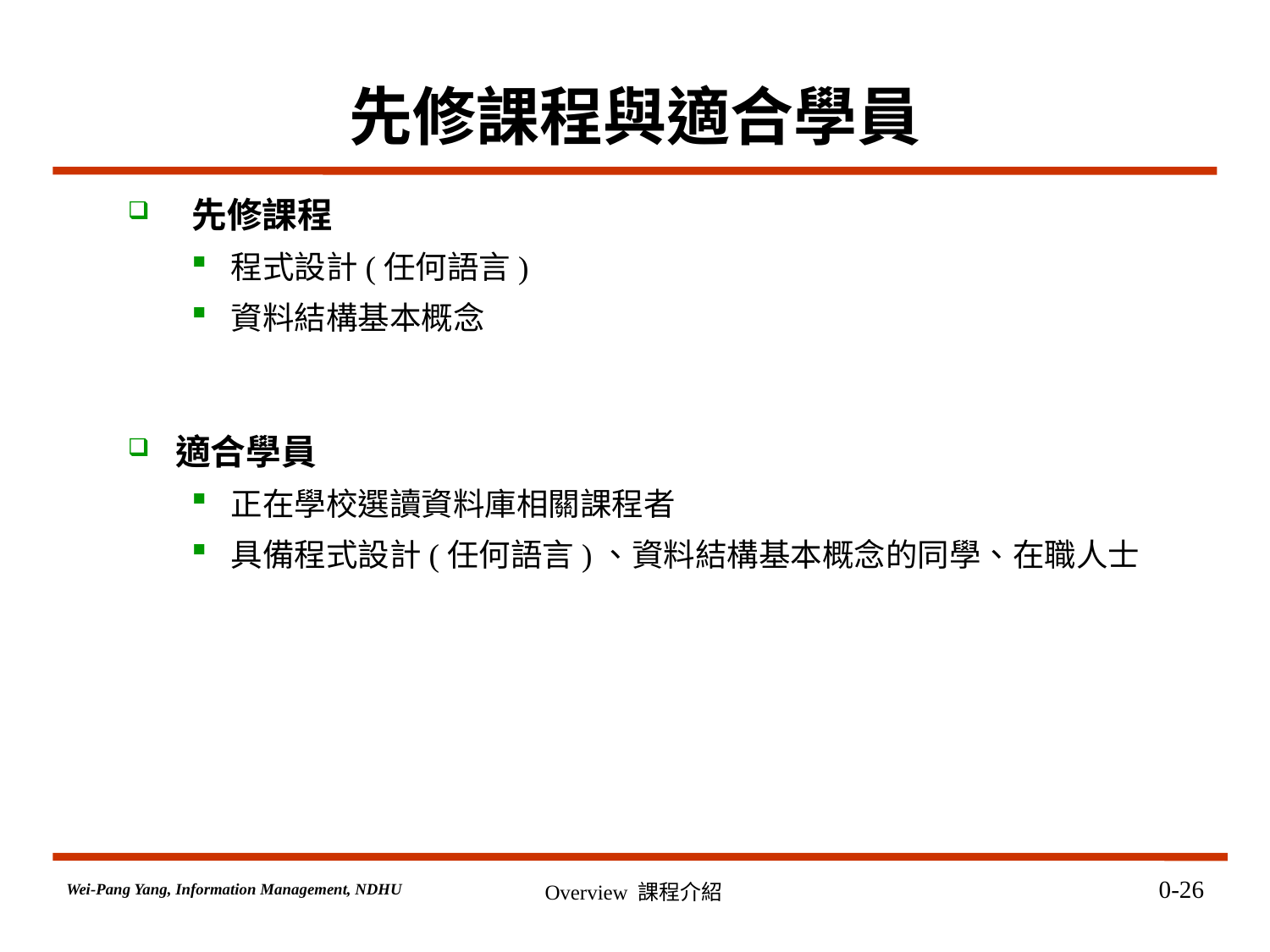

# 先修課程與適合學員
 先修課程
程式設計(任何語言)
資料結構基本概念

適合學員
正在學校選讀資料庫相關課程者
具備程式設計(任何語言)、資料結構基本概念的同學、在職人士

0-26
Overview 課程介紹